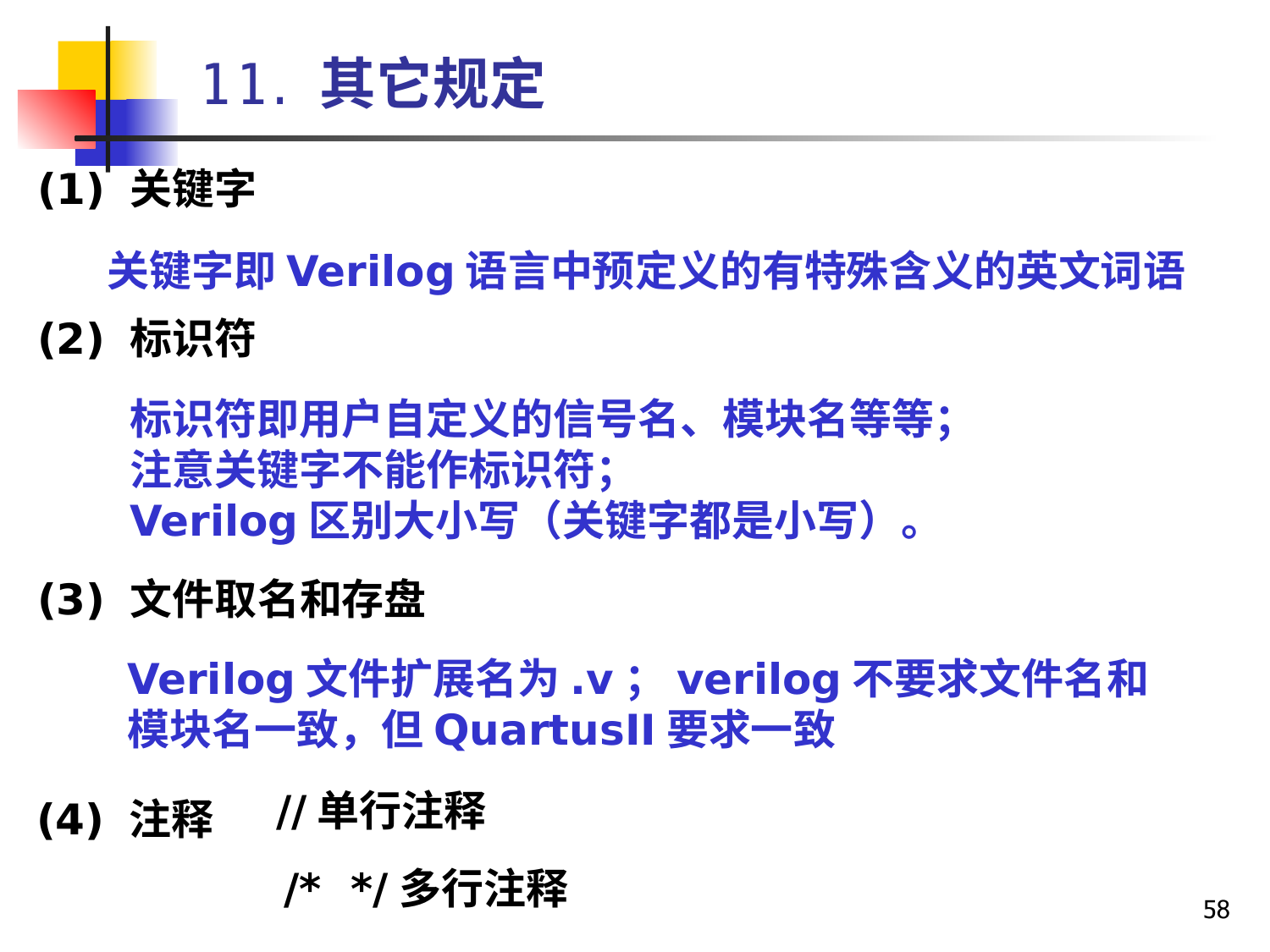

# 11. 其它规定
(1) 关键字
关键字即Verilog语言中预定义的有特殊含义的英文词语
(2) 标识符
标识符即用户自定义的信号名、模块名等等；
注意关键字不能作标识符；
Verilog区别大小写（关键字都是小写）。
(3) 文件取名和存盘
Verilog文件扩展名为.v；verilog不要求文件名和模块名一致，但QuartusII要求一致
//单行注释
(4) 注释
/*  */多行注释
58